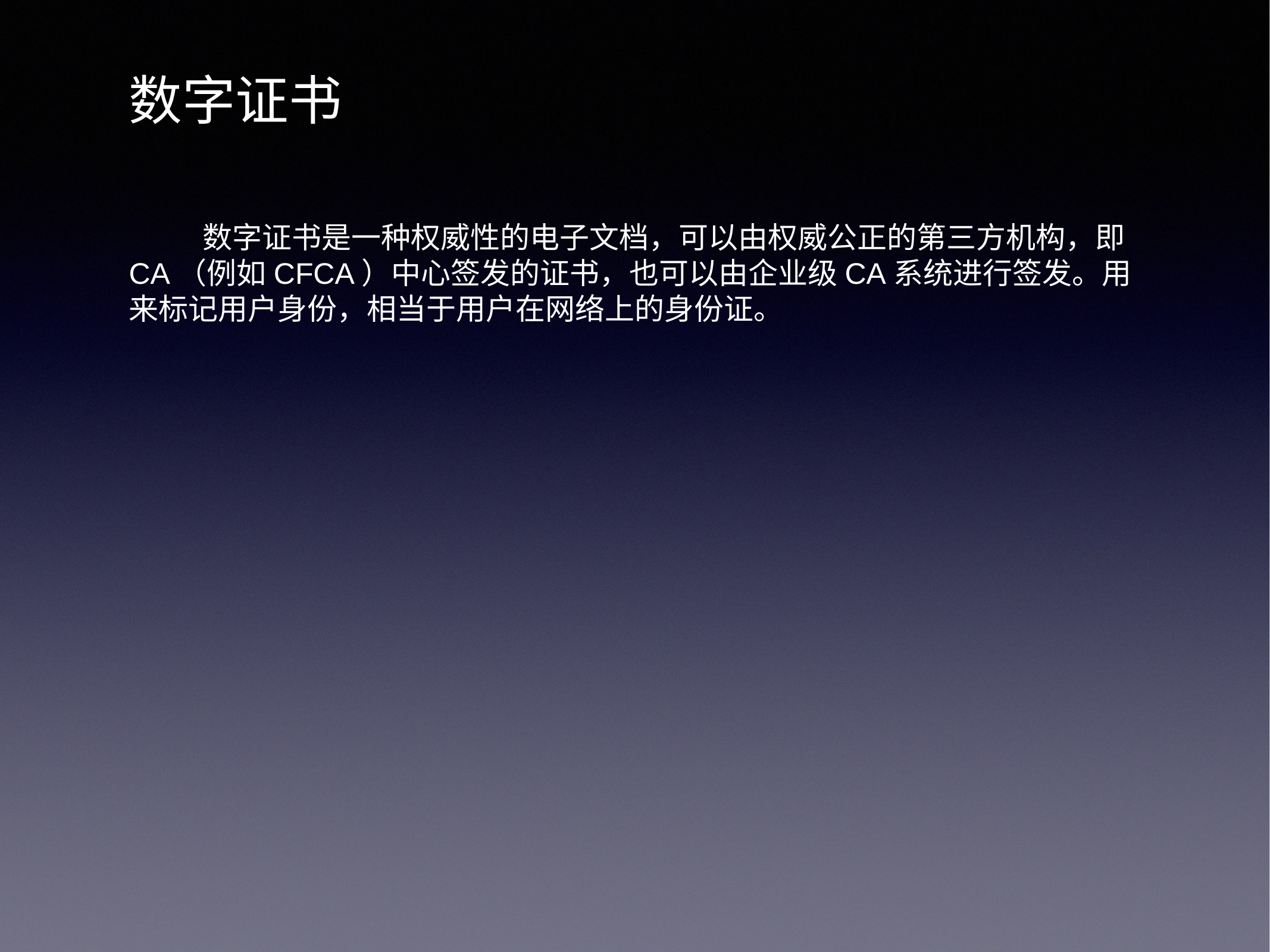

# 数字证书
        数字证书是一种权威性的电子文档，可以由权威公正的第三方机构，即CA（例如CFCA）中心签发的证书，也可以由企业级CA系统进行签发。用来标记用户身份，相当于用户在网络上的身份证。